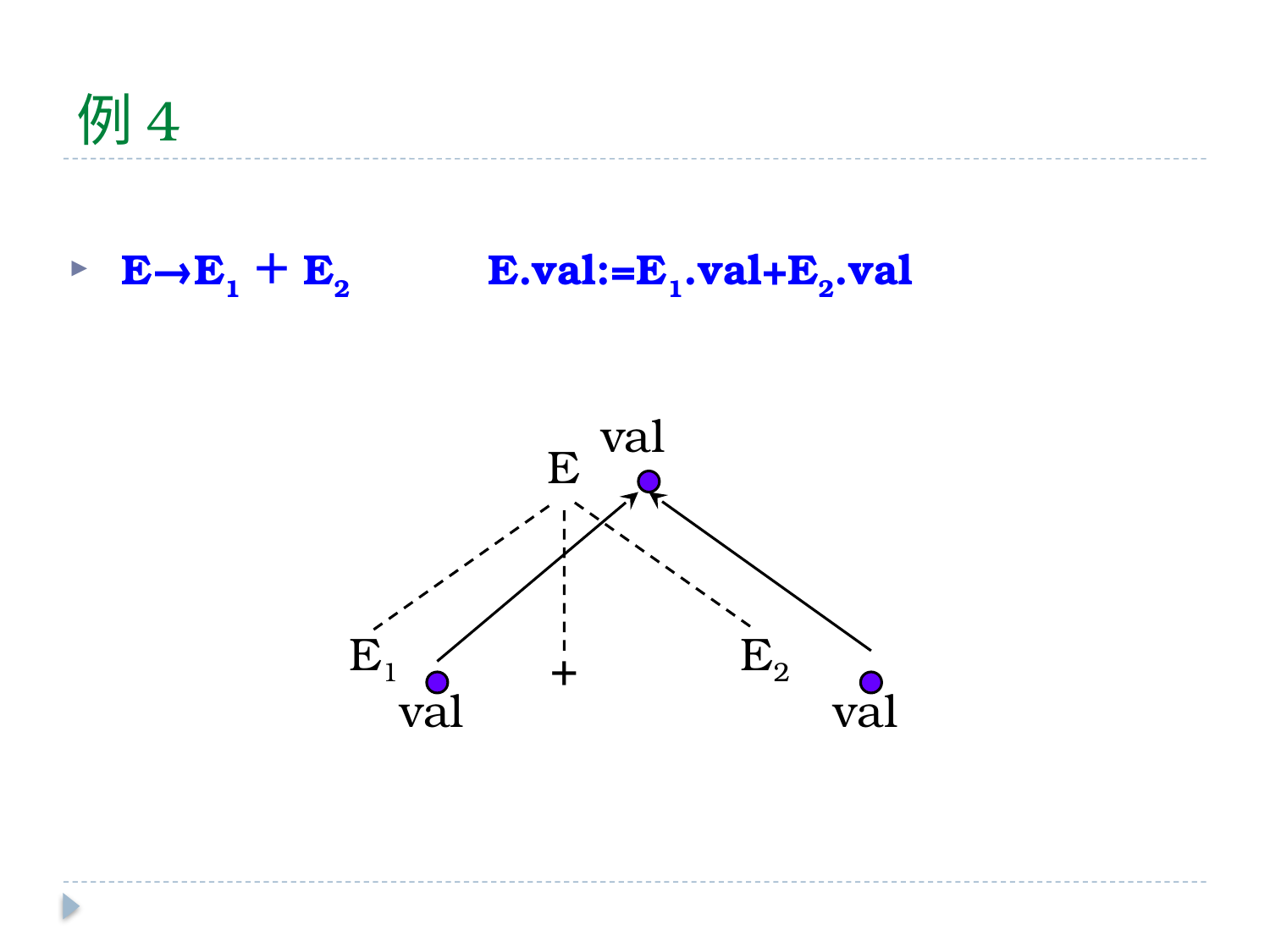

# 例4
 E→E1＋E2	    	E.val:=E1.val+E2.val

val
E

E1
E2
+
val

val

22